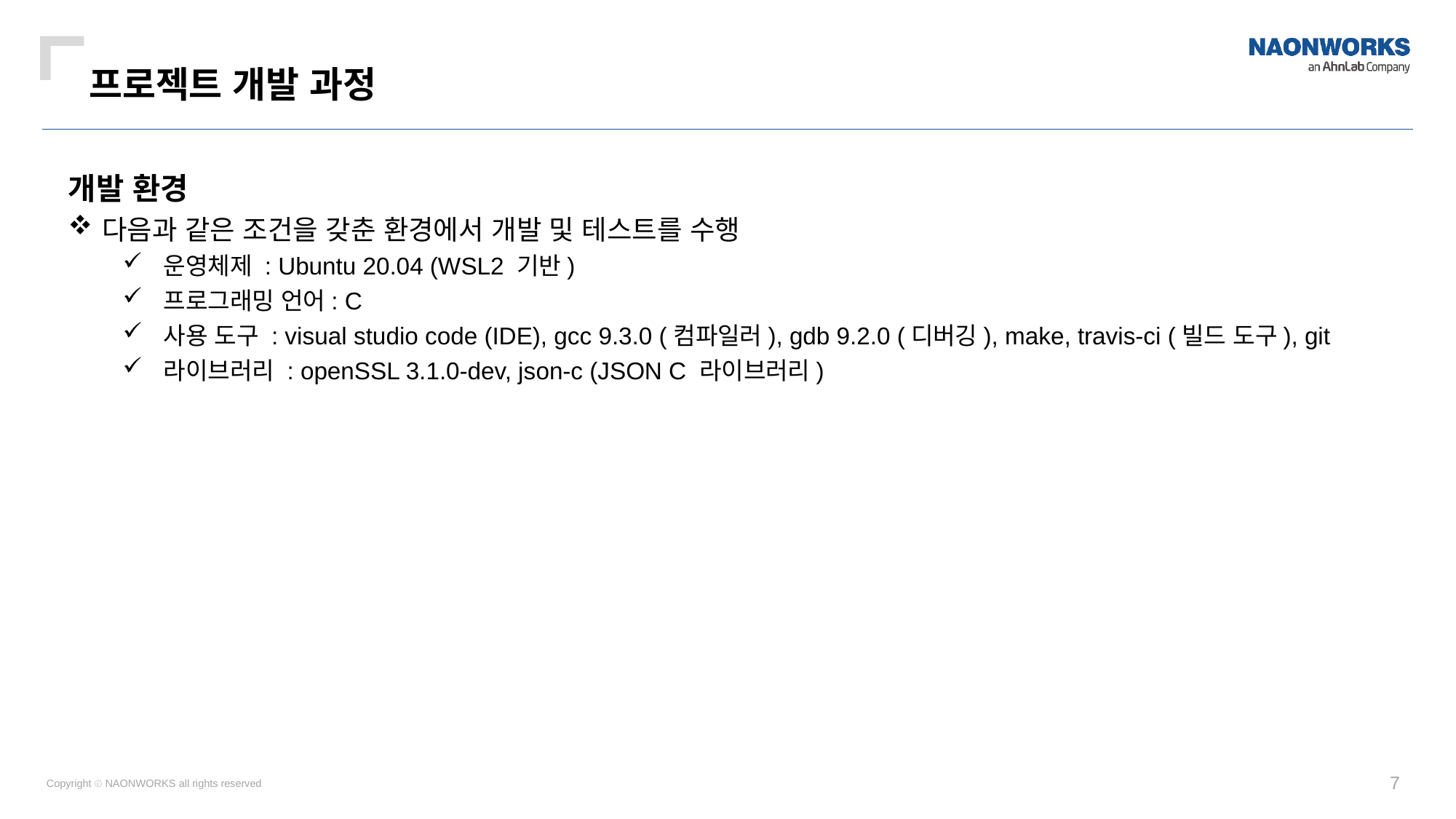

프로젝트 개발 과정
개발 환경
다음과 같은 조건을 갖춘 환경에서 개발 및 테스트를 수행
운영체제 : Ubuntu 20.04 (WSL2 기반)
프로그래밍 언어: C
사용 도구 : visual studio code (IDE), gcc 9.3.0 (컴파일러), gdb 9.2.0 (디버깅), make, travis-ci (빌드 도구), git
라이브러리 : openSSL 3.1.0-dev, json-c (JSON C 라이브러리)
7